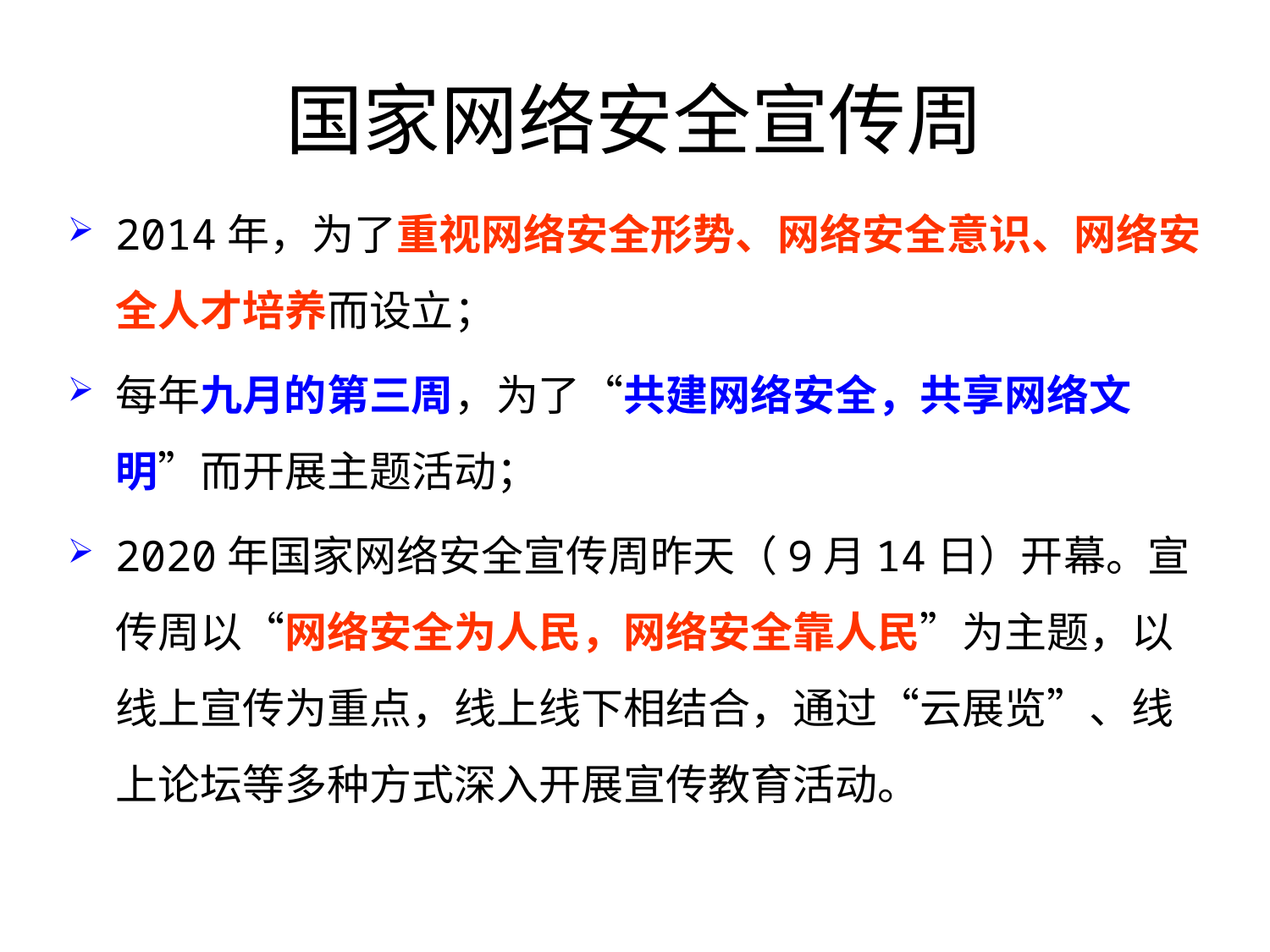

国家网络安全宣传周
2014年，为了重视网络安全形势、网络安全意识、网络安全人才培养而设立；
每年九月的第三周，为了“共建网络安全，共享网络文明”而开展主题活动；
2020年国家网络安全宣传周昨天（9月14日）开幕。宣传周以“网络安全为人民，网络安全靠人民”为主题，以线上宣传为重点，线上线下相结合，通过“云展览”、线上论坛等多种方式深入开展宣传教育活动。